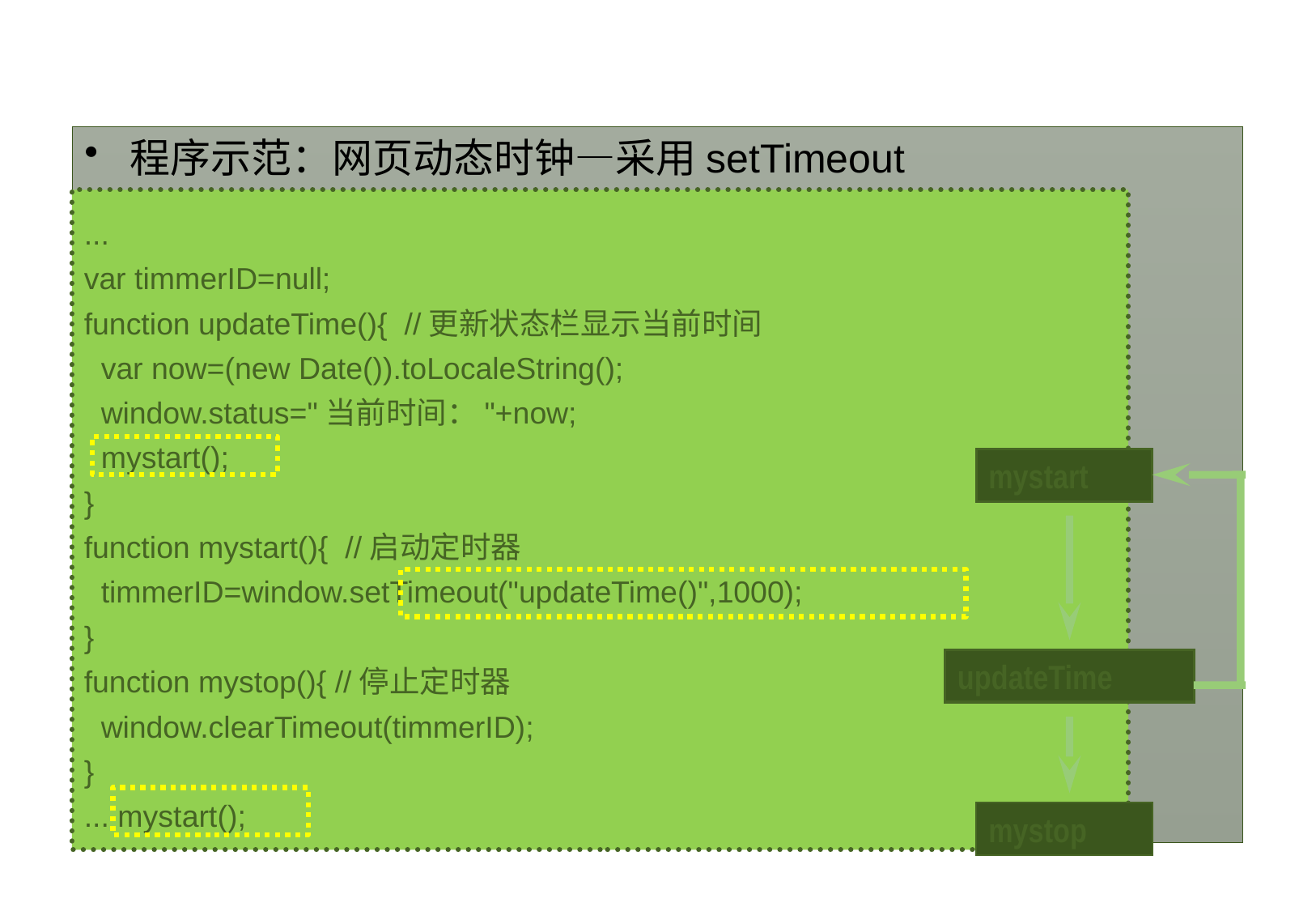

#
程序示范：网页动态时钟—采用setTimeout
...
var timmerID=null;
function updateTime(){  //更新状态栏显示当前时间
  var now=(new Date()).toLocaleString();
  window.status="当前时间："+now;
  mystart();
}
function mystart(){  //启动定时器
  timmerID=window.setTimeout("updateTime()",1000);
}
function mystop(){ //停止定时器
  window.clearTimeout(timmerID);
}
... mystart();

mystart

updateTime

mystop